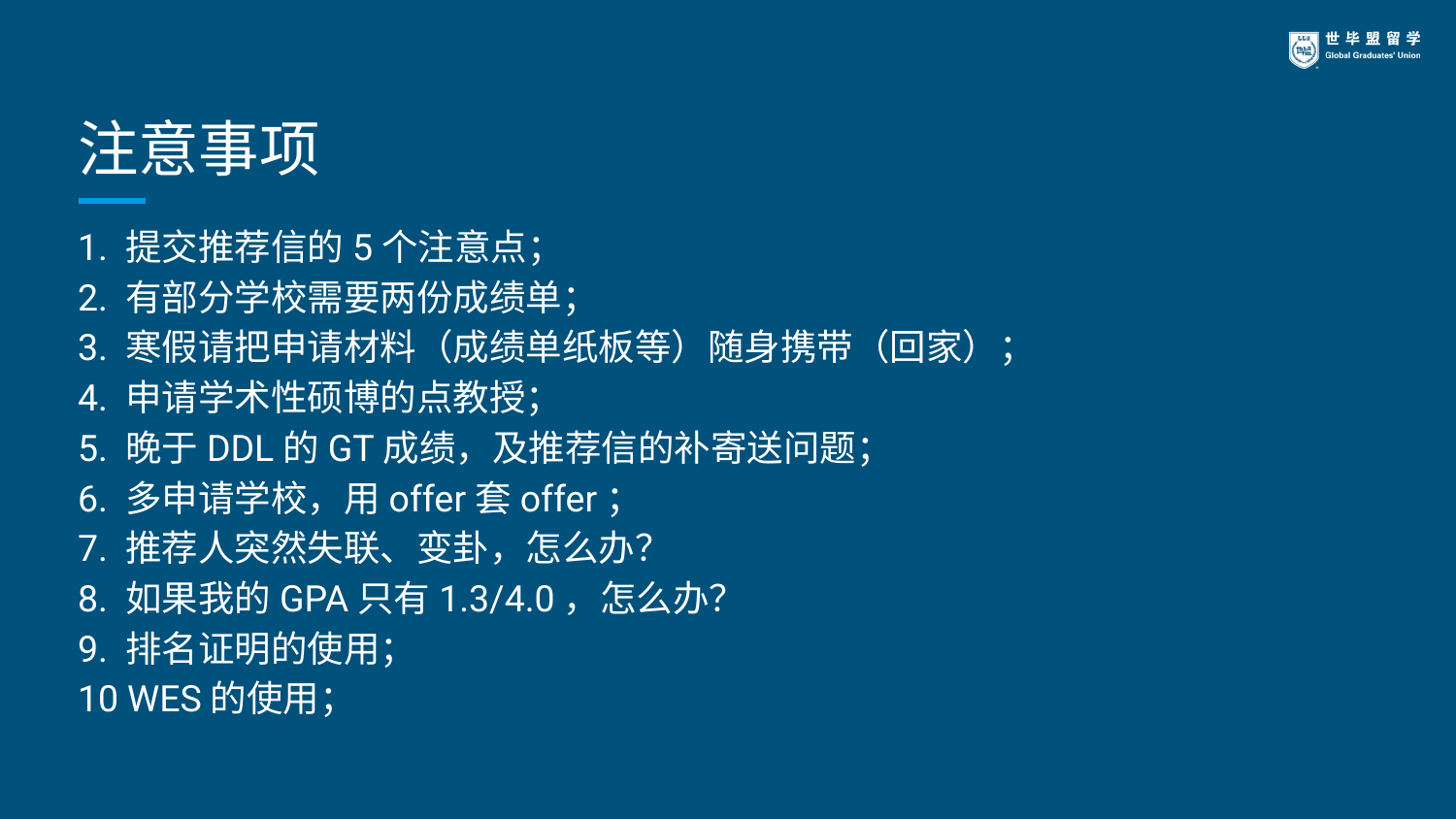

# 注意事项
1. 提交推荐信的5个注意点；
2. 有部分学校需要两份成绩单；
3. 寒假请把申请材料（成绩单纸板等）随身携带（回家）；
4. 申请学术性硕博的点教授；
5. 晚于DDL的GT成绩，及推荐信的补寄送问题；
6. 多申请学校，用offer套offer；
7. 推荐人突然失联、变卦，怎么办？
8. 如果我的GPA只有1.3/4.0，怎么办？
9. 排名证明的使用；
10 WES的使用；